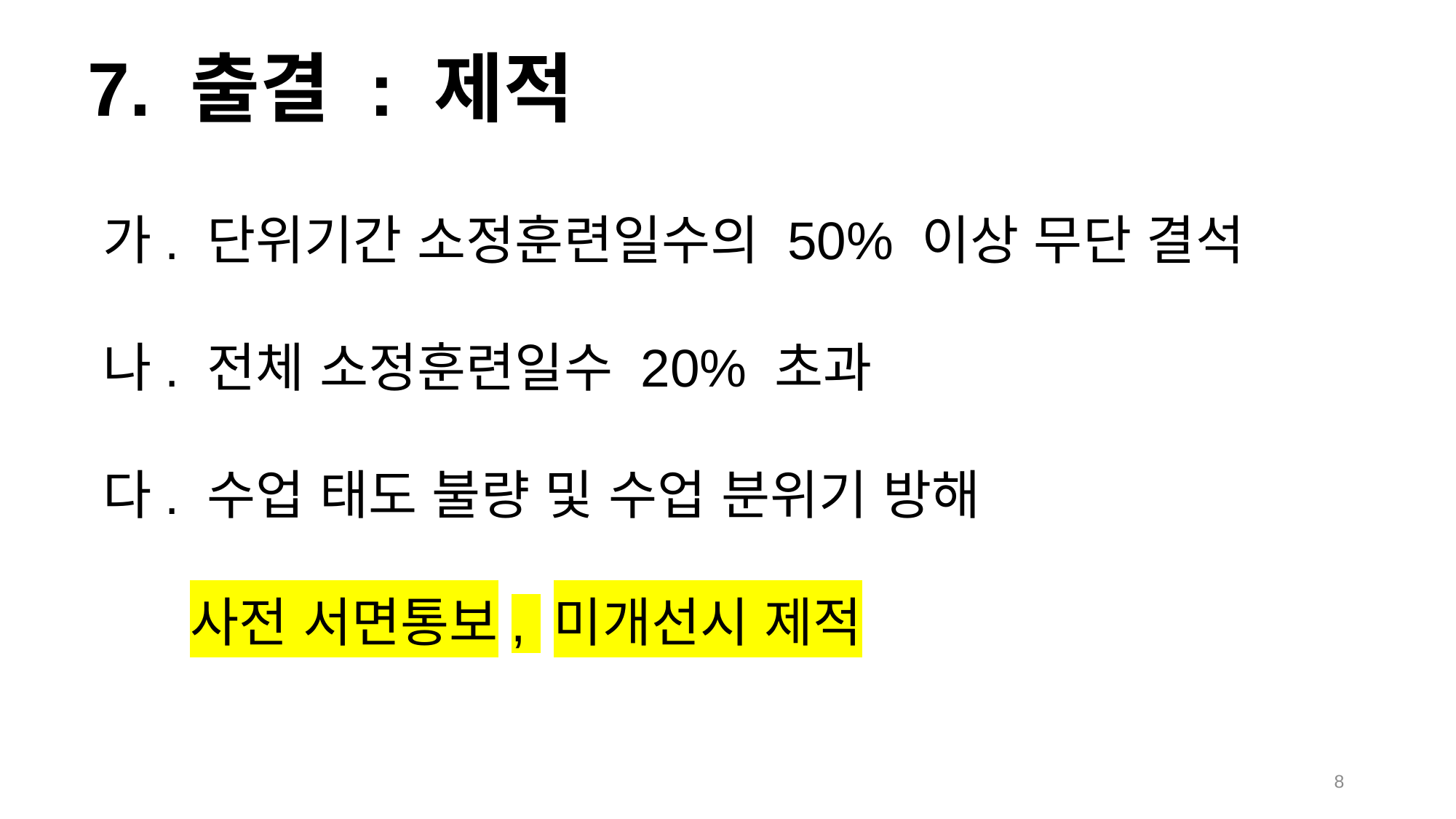

7. 출결 : 제적
가. 단위기간 소정훈련일수의 50% 이상 무단 결석
나. 전체 소정훈련일수 20% 초과
다. 수업 태도 불량 및 수업 분위기 방해
     사전 서면통보, 미개선시 제적

8